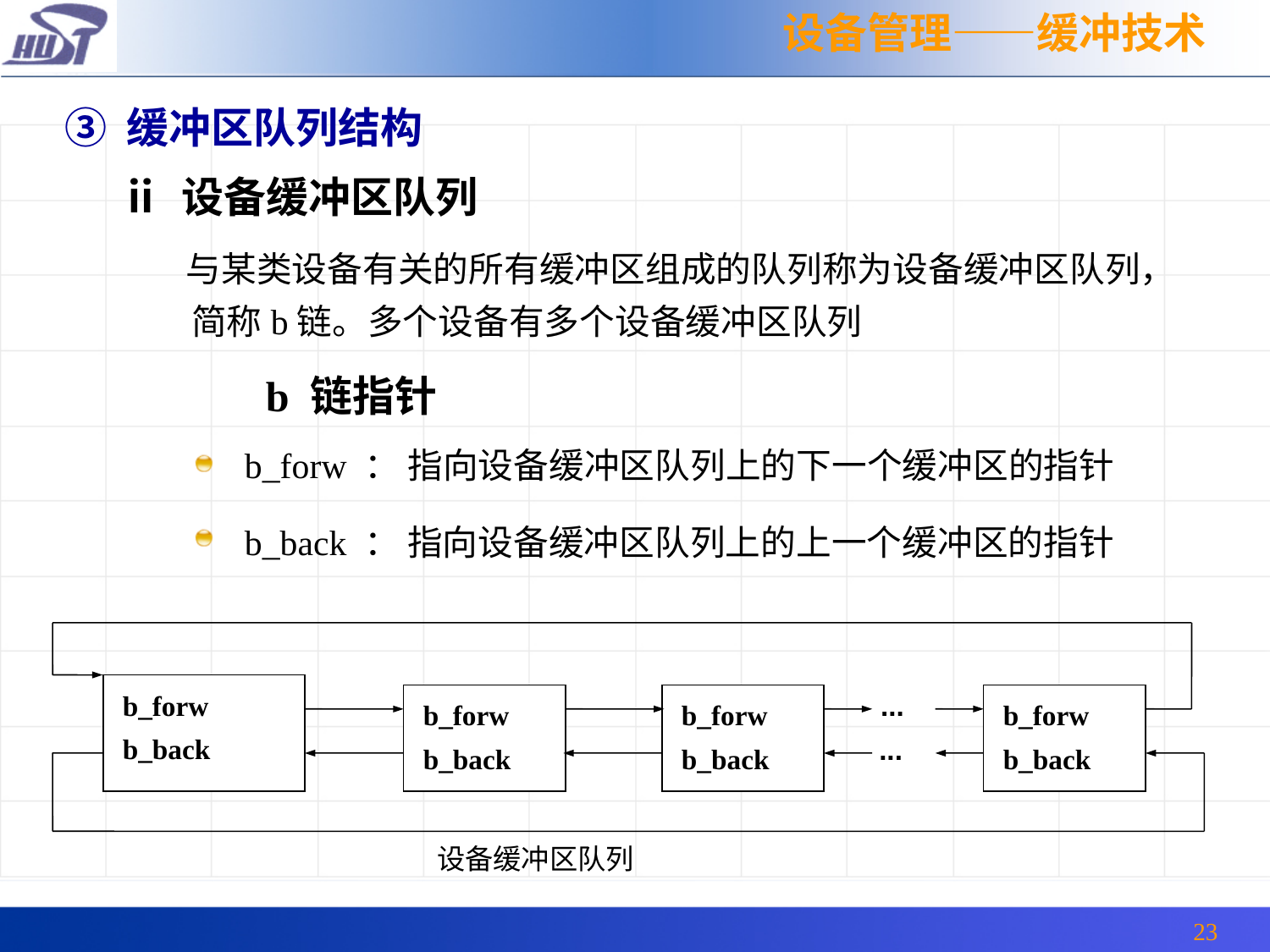

设备管理——缓冲技术
③ 缓冲区队列结构
       ⅱ 设备缓冲区队列
     与某类设备有关的所有缓冲区组成的队列称为设备缓冲区队列，简称b链。多个设备有多个设备缓冲区队列
		b 链指针
b_forw ： 指向设备缓冲区队列上的下一个缓冲区的指针
b_back ： 指向设备缓冲区队列上的上一个缓冲区的指针

 b_forw
 b_back
 b_forw
 b_back
 b_forw
 b_back
 b_forw
 b_back

...
...
设备缓冲区队列
23